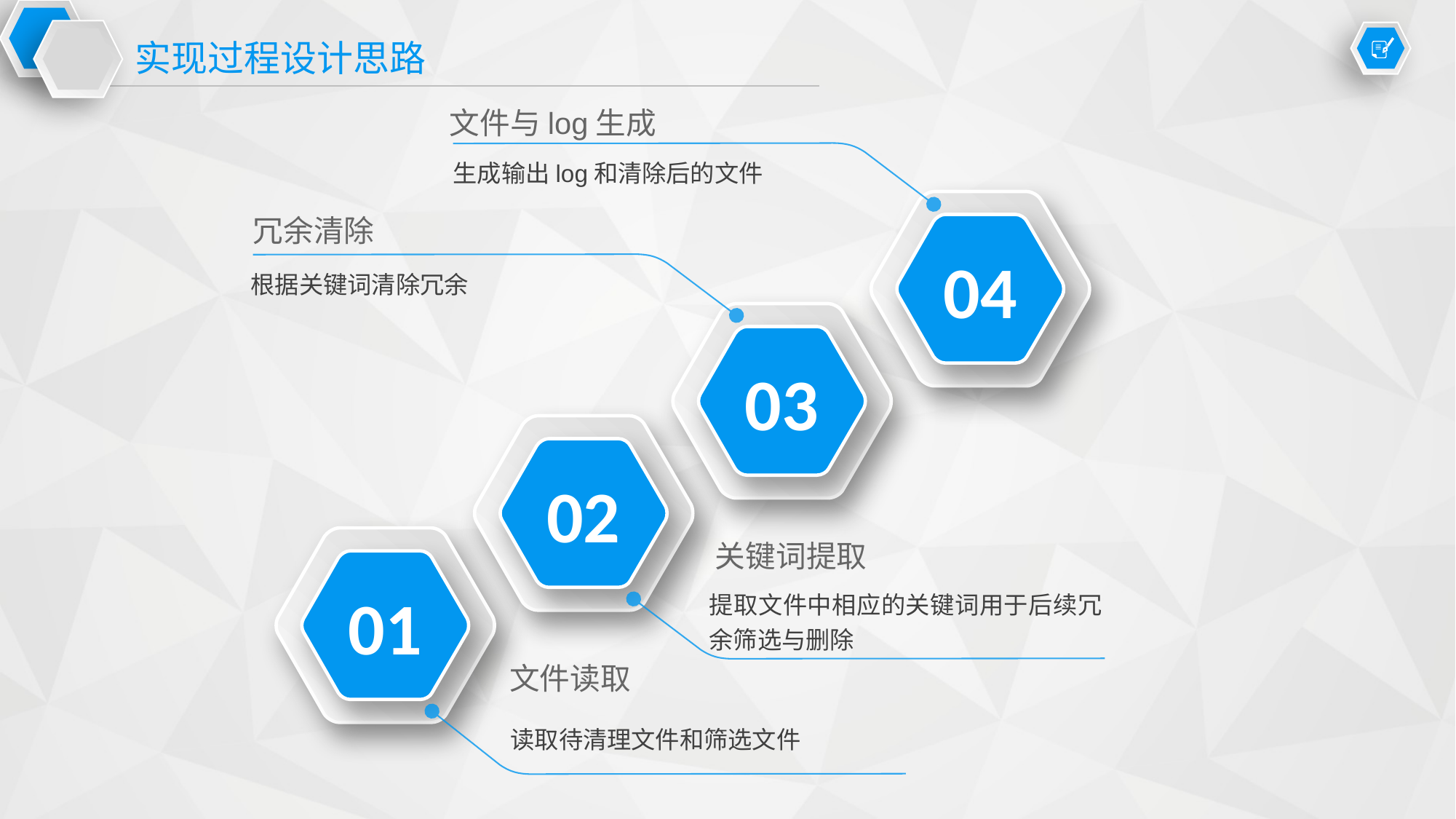

实现过程设计思路

文件与log生成
生成输出log和清除后的文件

冗余清除
04
根据关键词清除冗余

03

02

关键词提取
01
提取文件中相应的关键词用于后续冗余筛选与删除
文件读取
读取待清理文件和筛选文件